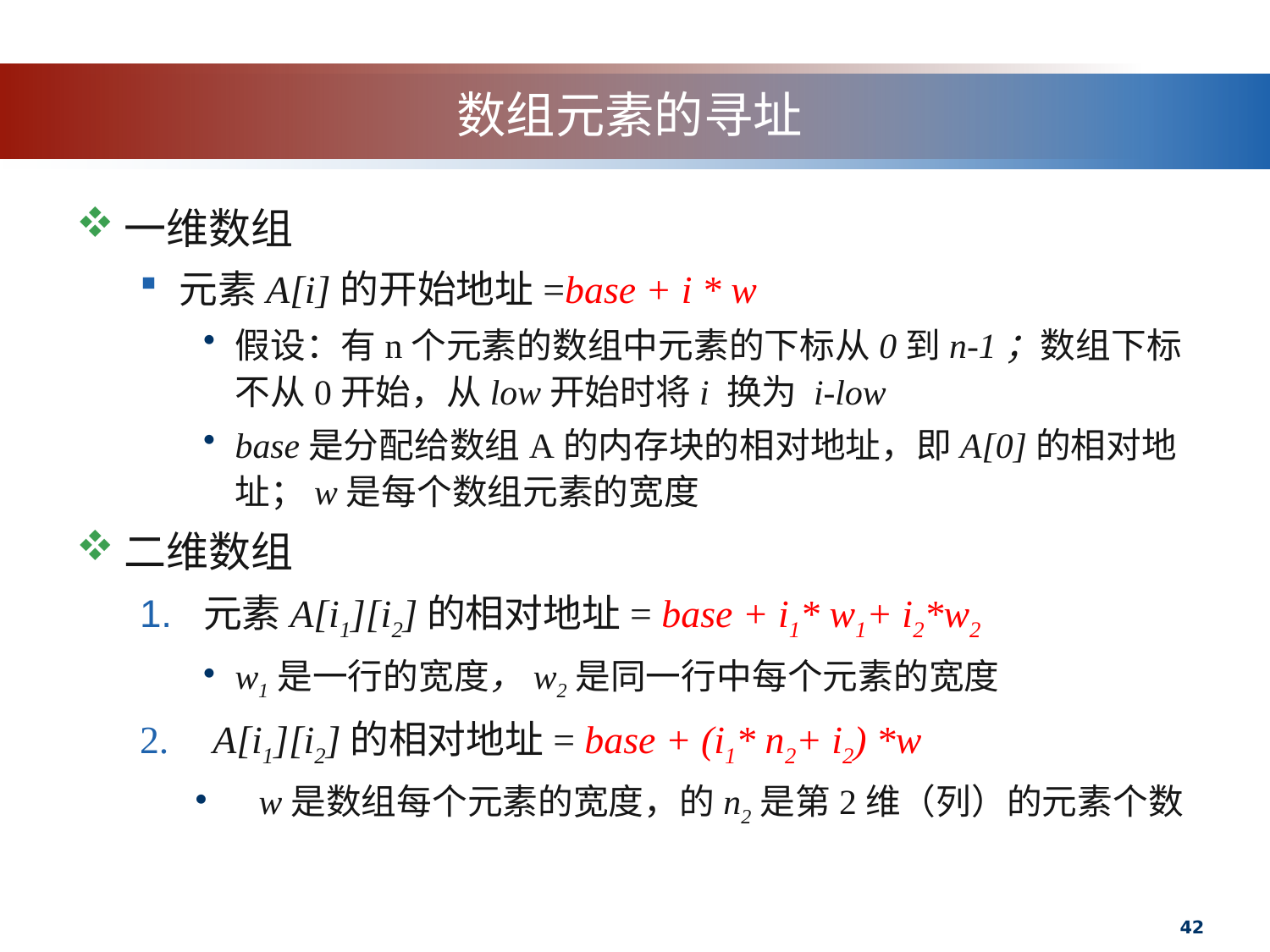

# 数组元素的寻址
一维数组
元素A[i]的开始地址=base + i * w
假设：有n个元素的数组中元素的下标从0到n-1；数组下标不从0开始，从low开始时将i 换为 i-low
base是分配给数组A的内存块的相对地址，即A[0]的相对地址；w是每个数组元素的宽度
二维数组
元素A[i1][i2]的相对地址= base + i1* w1+ i2*w2
w1是一行的宽度，w2是同一行中每个元素的宽度
 A[i1][i2]的相对地址= base + (i1* n2+ i2) *w
w是数组每个元素的宽度，的n2是第2维（列）的元素个数
42